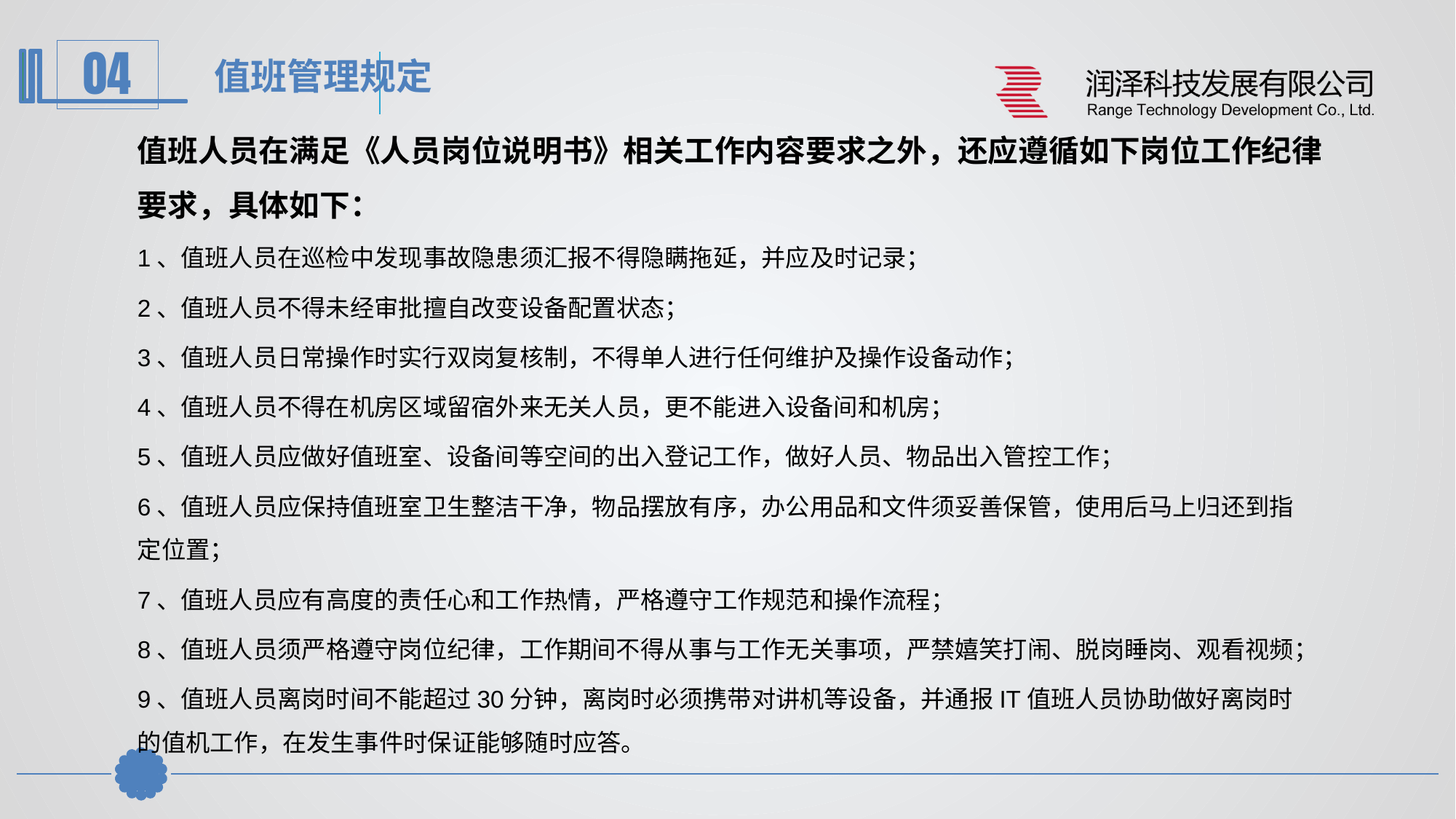

值班管理规定
值班人员在满足《人员岗位说明书》相关工作内容要求之外，还应遵循如下岗位工作纪律要求，具体如下：
1、值班人员在巡检中发现事故隐患须汇报不得隐瞒拖延，并应及时记录；
2、值班人员不得未经审批擅自改变设备配置状态；
3、值班人员日常操作时实行双岗复核制，不得单人进行任何维护及操作设备动作；
4、值班人员不得在机房区域留宿外来无关人员，更不能进入设备间和机房；
5、值班人员应做好值班室、设备间等空间的出入登记工作，做好人员、物品出入管控工作；
6、值班人员应保持值班室卫生整洁干净，物品摆放有序，办公用品和文件须妥善保管，使用后马上归还到指定位置；
7、值班人员应有高度的责任心和工作热情，严格遵守工作规范和操作流程；
8、值班人员须严格遵守岗位纪律，工作期间不得从事与工作无关事项，严禁嬉笑打闹、脱岗睡岗、观看视频；
9、值班人员离岗时间不能超过30分钟，离岗时必须携带对讲机等设备，并通报IT值班人员协助做好离岗时的值机工作，在发生事件时保证能够随时应答。
11